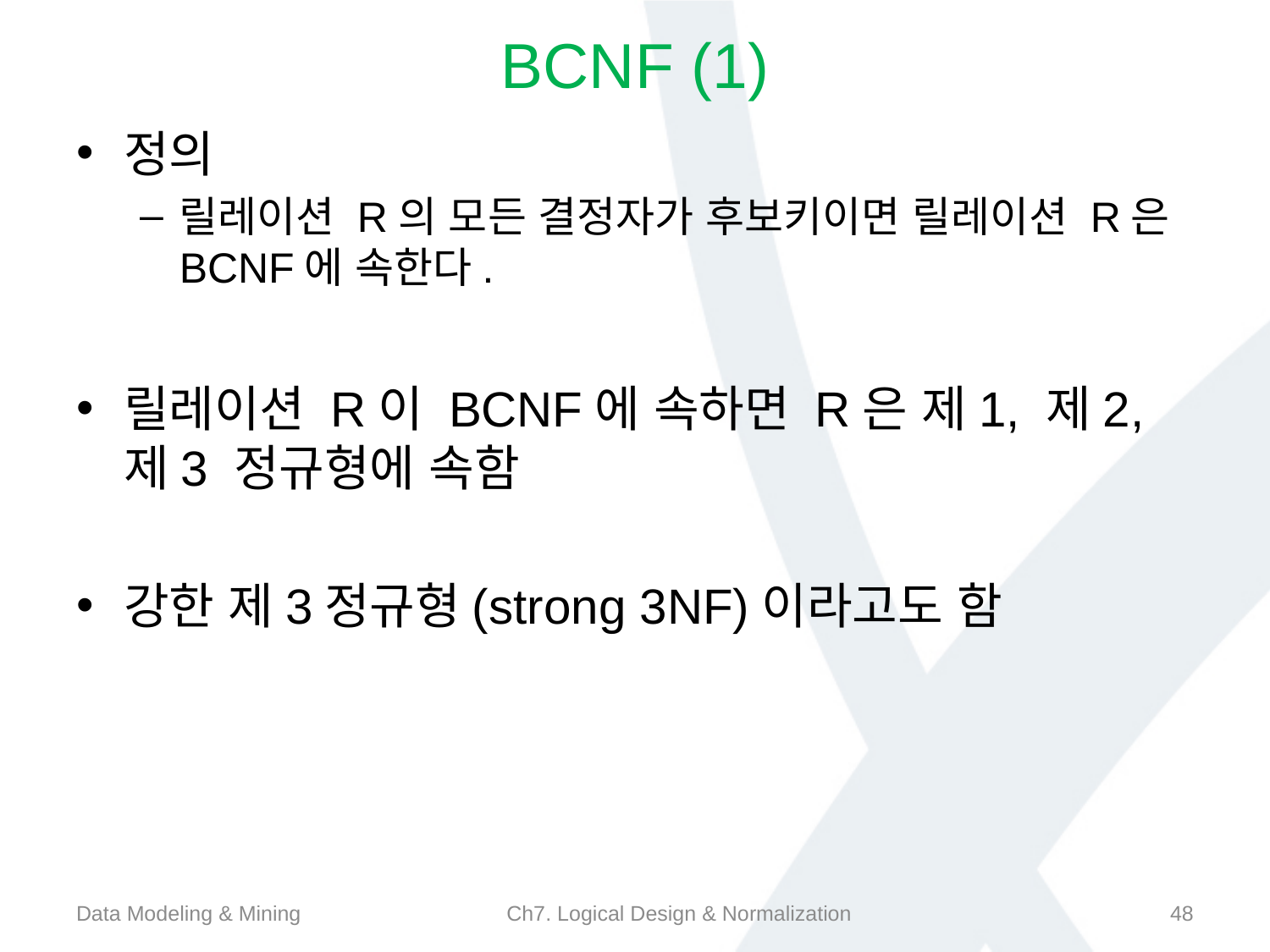

# BCNF (1)
정의
릴레이션 R의 모든 결정자가 후보키이면 릴레이션 R은 BCNF에 속한다.

릴레이션 R이 BCNF에 속하면 R은 제1, 제2, 제3 정규형에 속함

강한 제3정규형(strong 3NF)이라고도 함

Data Modeling & Mining
Ch7. Logical Design & Normalization
48